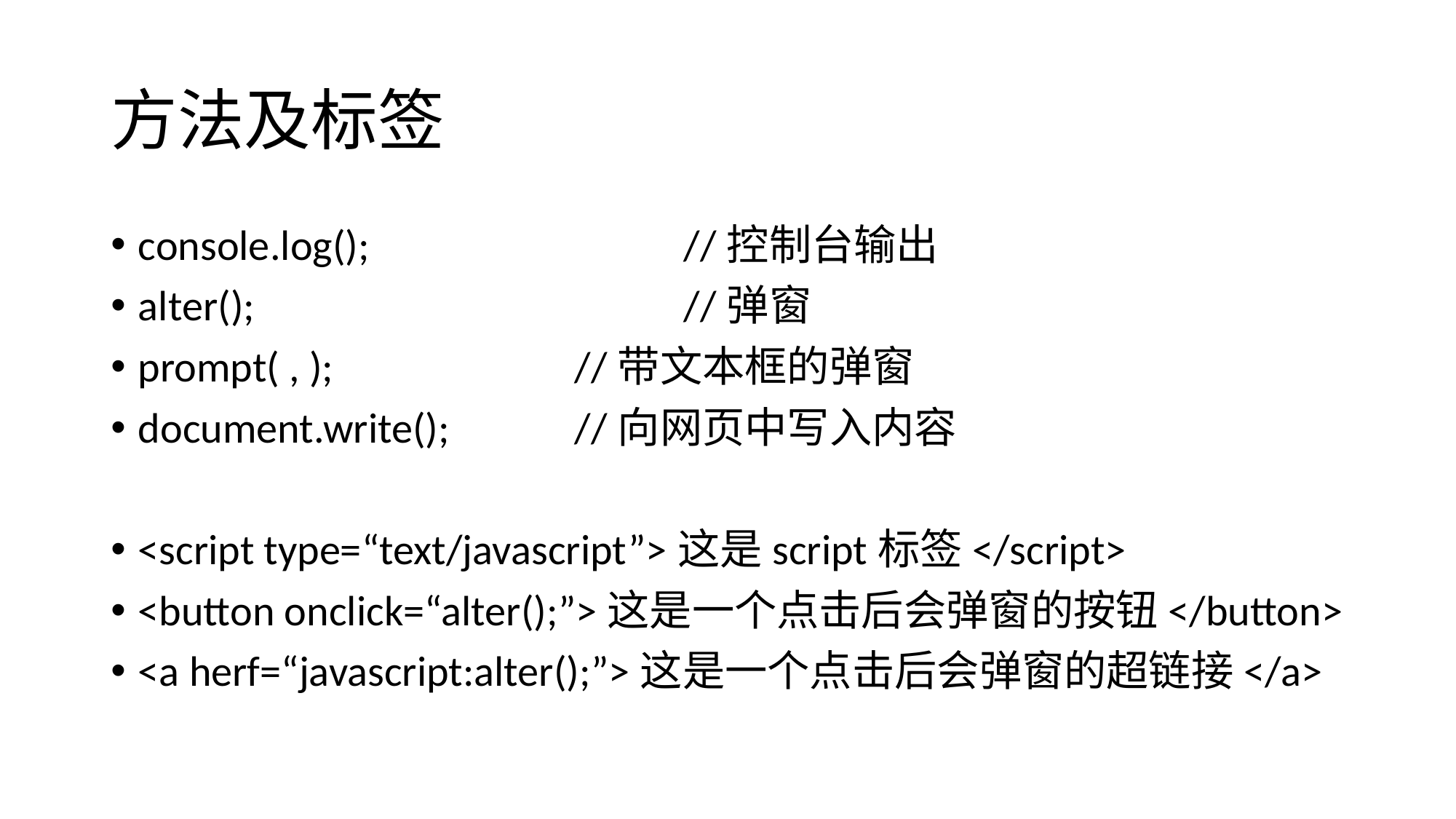

# 方法及标签
console.log();			//控制台输出
alter();				//弹窗
prompt( , );			//带文本框的弹窗
document.write();		//向网页中写入内容

<script type=“text/javascript”>这是script标签</script>
<button onclick=“alter();”>这是一个点击后会弹窗的按钮</button>
<a herf=“javascript:alter();”>这是一个点击后会弹窗的超链接</a>